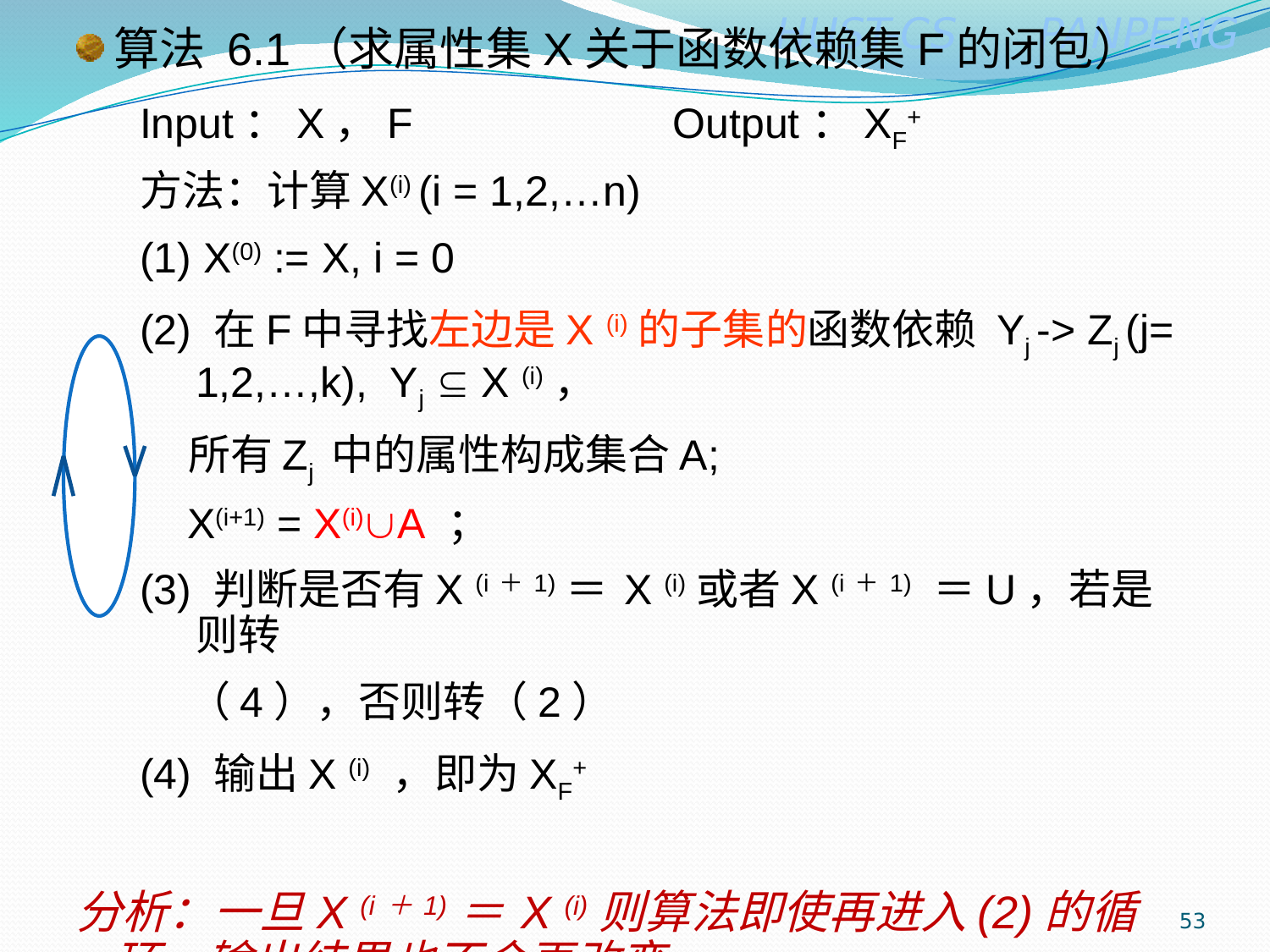

算法 6.1（求属性集X关于函数依赖集F的闭包）
Input：X，F                      Output：XF+
方法：计算X(i) (i = 1,2,…n)
(1) X(0) := X, i = 0
(2) 在F中寻找左边是X (i)的子集的函数依赖 Yj -> Zj (j= 1,2,…,k),  Yj ⊆ X (i)，
    所有Zj 中的属性构成集合A;
    X(i+1) = X(i)∪A ；
(3) 判断是否有X (i＋1)＝ X (i)或者X (i＋1) ＝U，若是则转
    （4），否则转（2）
(4) 输出X (i) ，即为XF+

分析：一旦X (i＋1)＝ X (i)则算法即使再进入(2)的循环，输出结果也不会再改变。

53